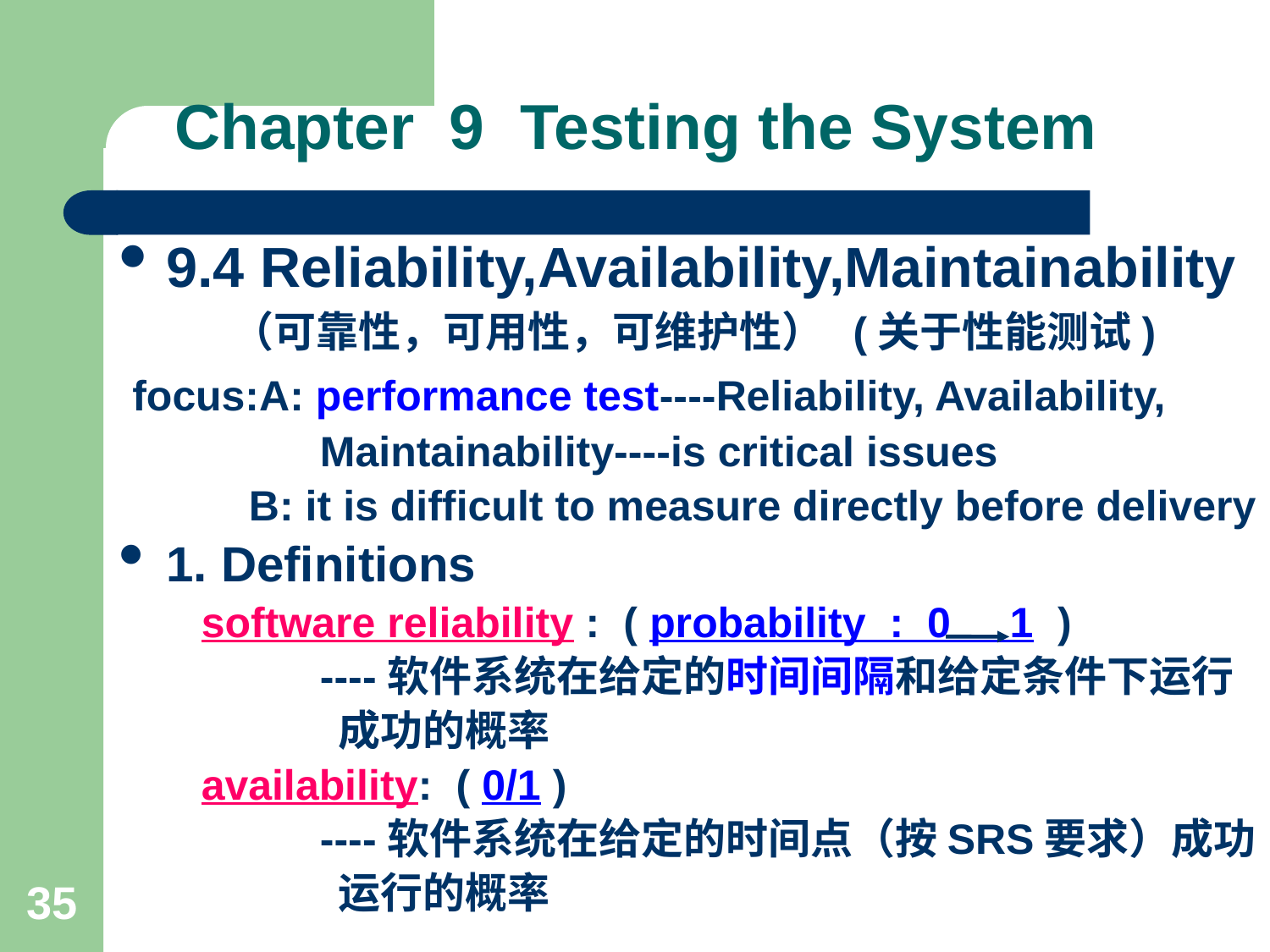

# Chapter  9  Testing the System
9.4 Reliability,Availability,Maintainability
         （可靠性，可用性，可维护性）  (关于性能测试)
 focus:A: performance test----Reliability, Availability,
                 Maintainability----is critical issues
           B: it is difficult to measure directly before delivery
1. Definitions
       software reliability :  ( probability  :  0     1  )
                 ----软件系统在给定的时间间隔和给定条件下运行
                      成功的概率
       availability:  ( 0/1 )
                 ----软件系统在给定的时间点（按SRS要求）成功
                      运行的概率

35